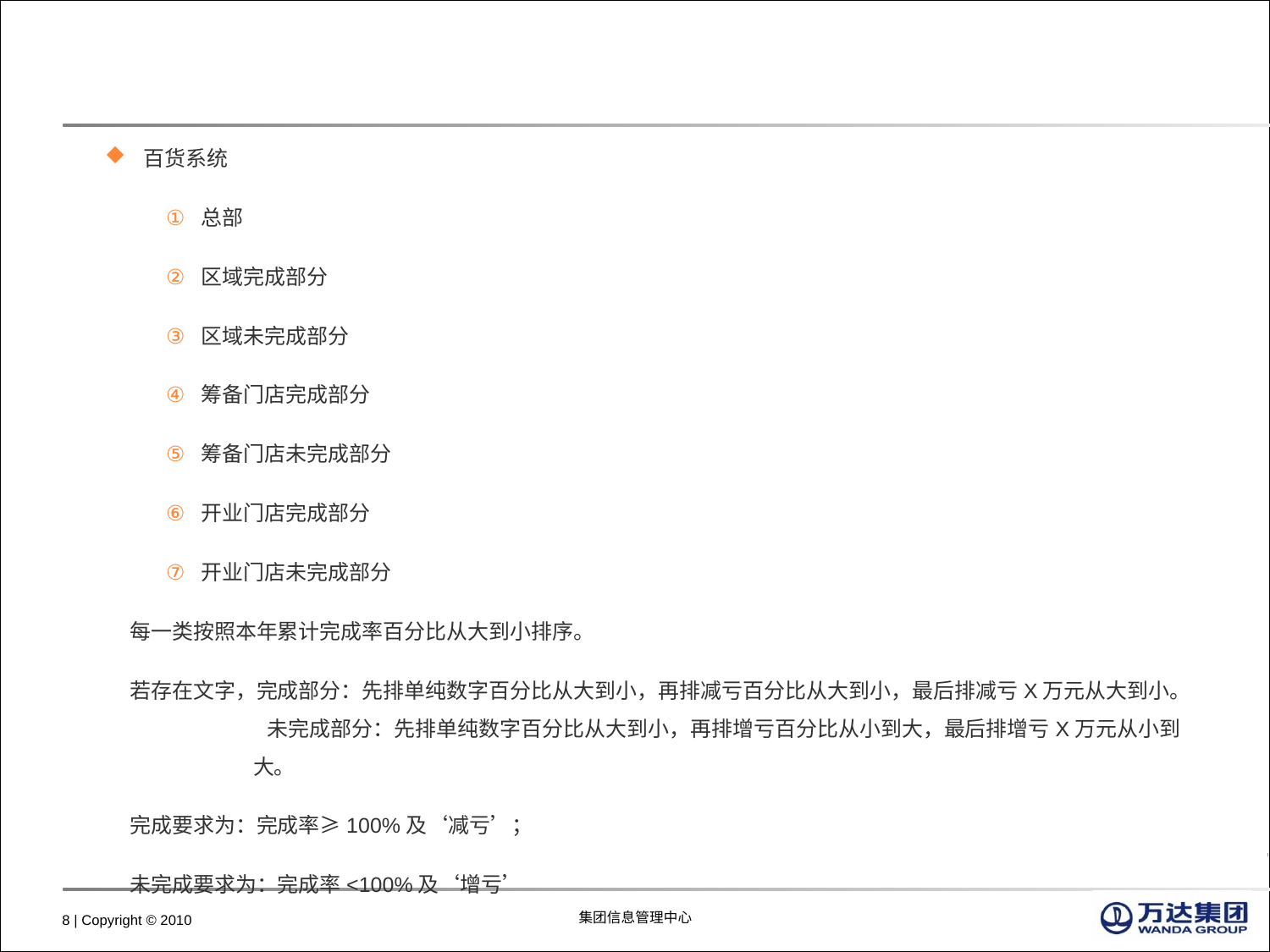

百货系统
  总部
  区域完成部分
  区域未完成部分
  筹备门店完成部分
  筹备门店未完成部分
  开业门店完成部分
  开业门店未完成部分
每一类按照本年累计完成率百分比从大到小排序。
若存在文字，完成部分：先排单纯数字百分比从大到小，再排减亏百分比从大到小，最后排减亏X万元从大到小。       未完成部分：先排单纯数字百分比从大到小，再排增亏百分比从小到大，最后排增亏X万元从小到大。
完成要求为：完成率≥100%及‘减亏’；
未完成要求为：完成率<100%及‘增亏’

8 | Copyright © 2010